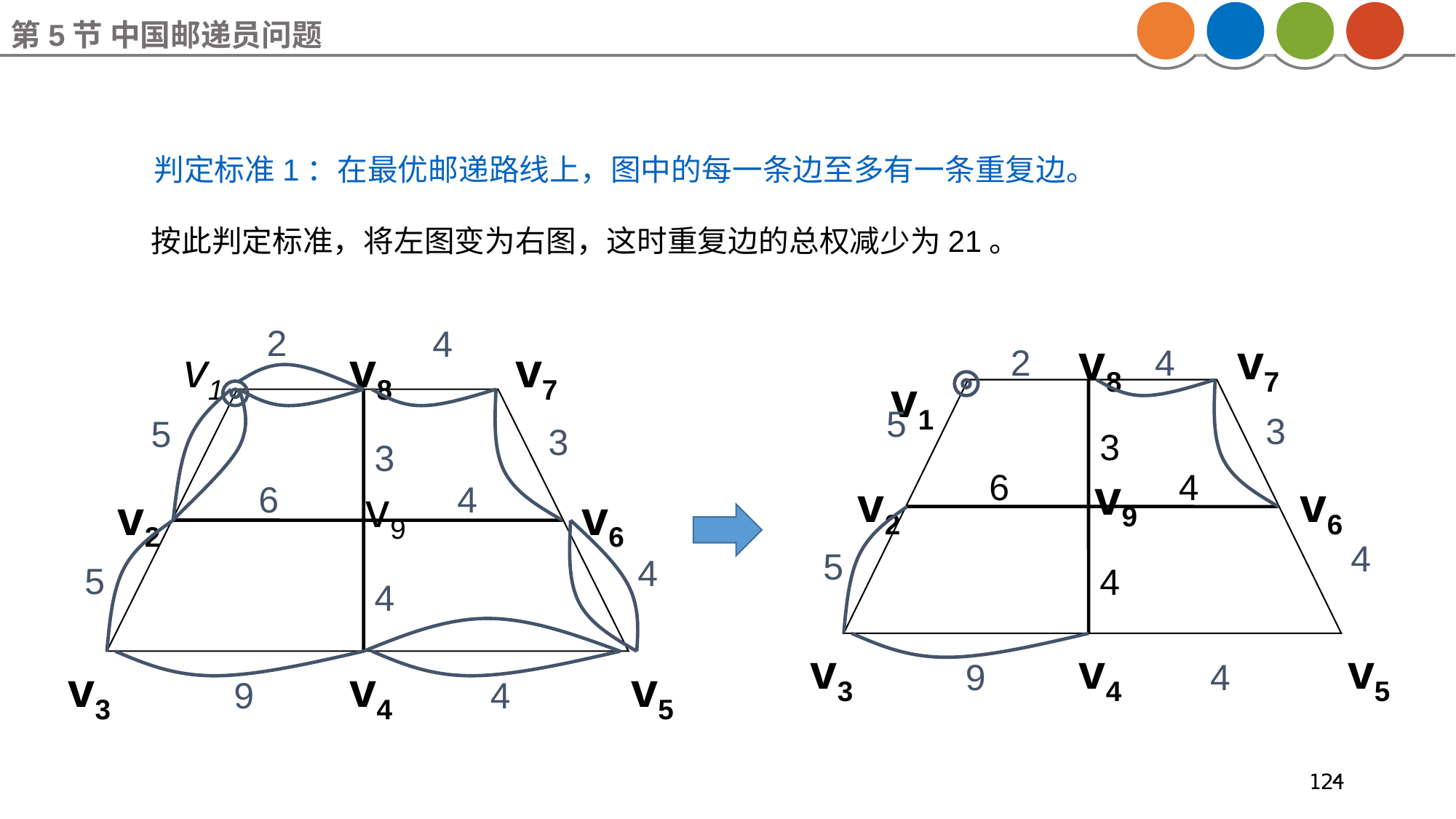

第5节 中国邮递员问题
 判定标准1：在最优邮递路线上，图中的每一条边至多有一条重复边。
 按此判定标准，将左图变为右图，这时重复边的总权减少为21。
2
4
v1
v8
v7

5
3
3
6
v9
4
v2
v6

4
5
4

v3
v4
v5
9
4
v8
v7
2
4
v1

5
3
3
6
v9
4
v2
v6

4
5
4

v3
v4
v5
9
4

124